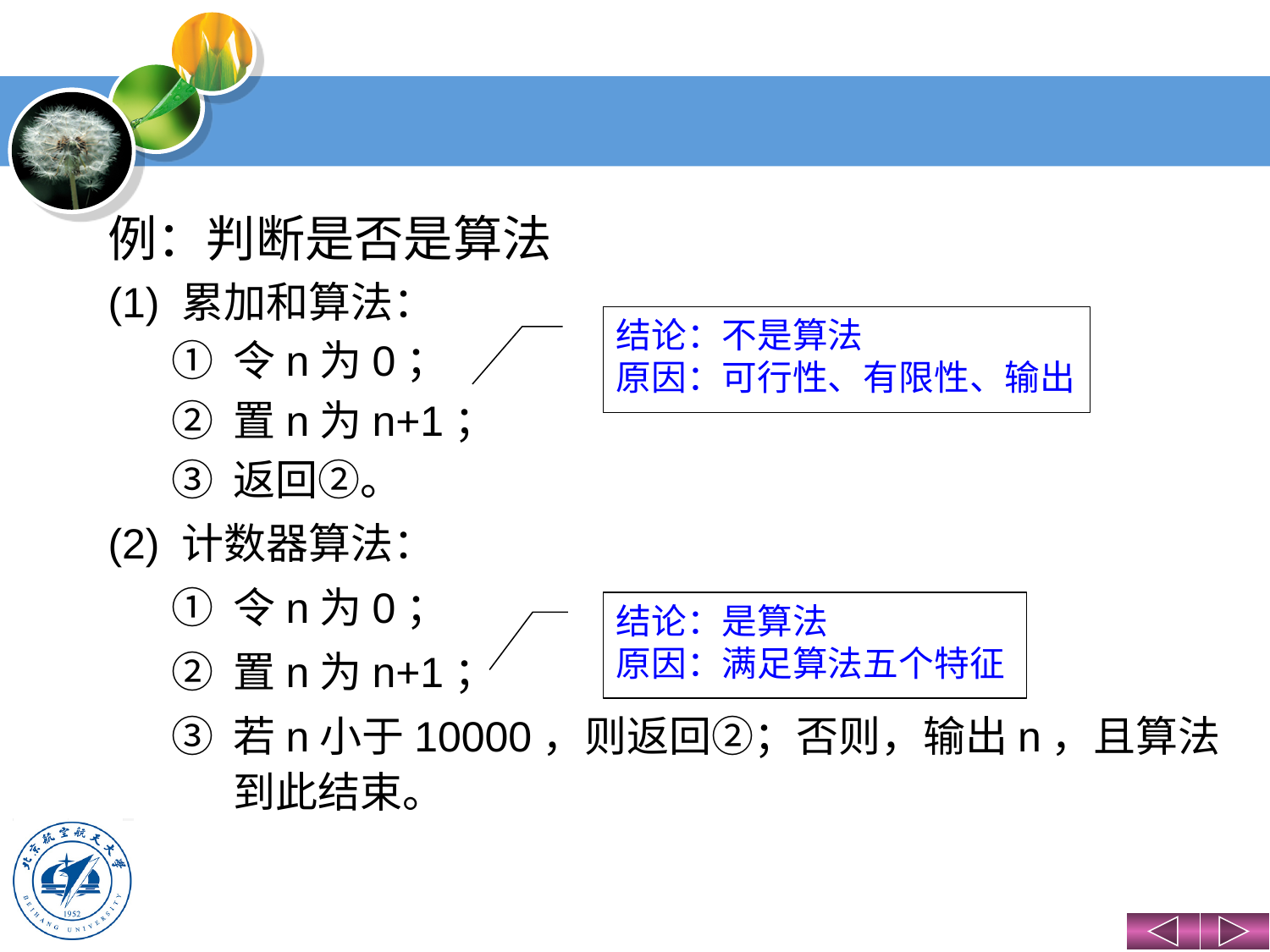

例：判断是否是算法
(1) 累加和算法：
① 令n为0；
② 置n为n+1；
③ 返回②。
(2) 计数器算法：
① 令n为0；
② 置n为n+1；
③ 若n小于10000，则返回②；否则，输出n，且算法到此结束。

结论：不是算法
原因：可行性、有限性、输出
结论：是算法
原因：满足算法五个特征
26